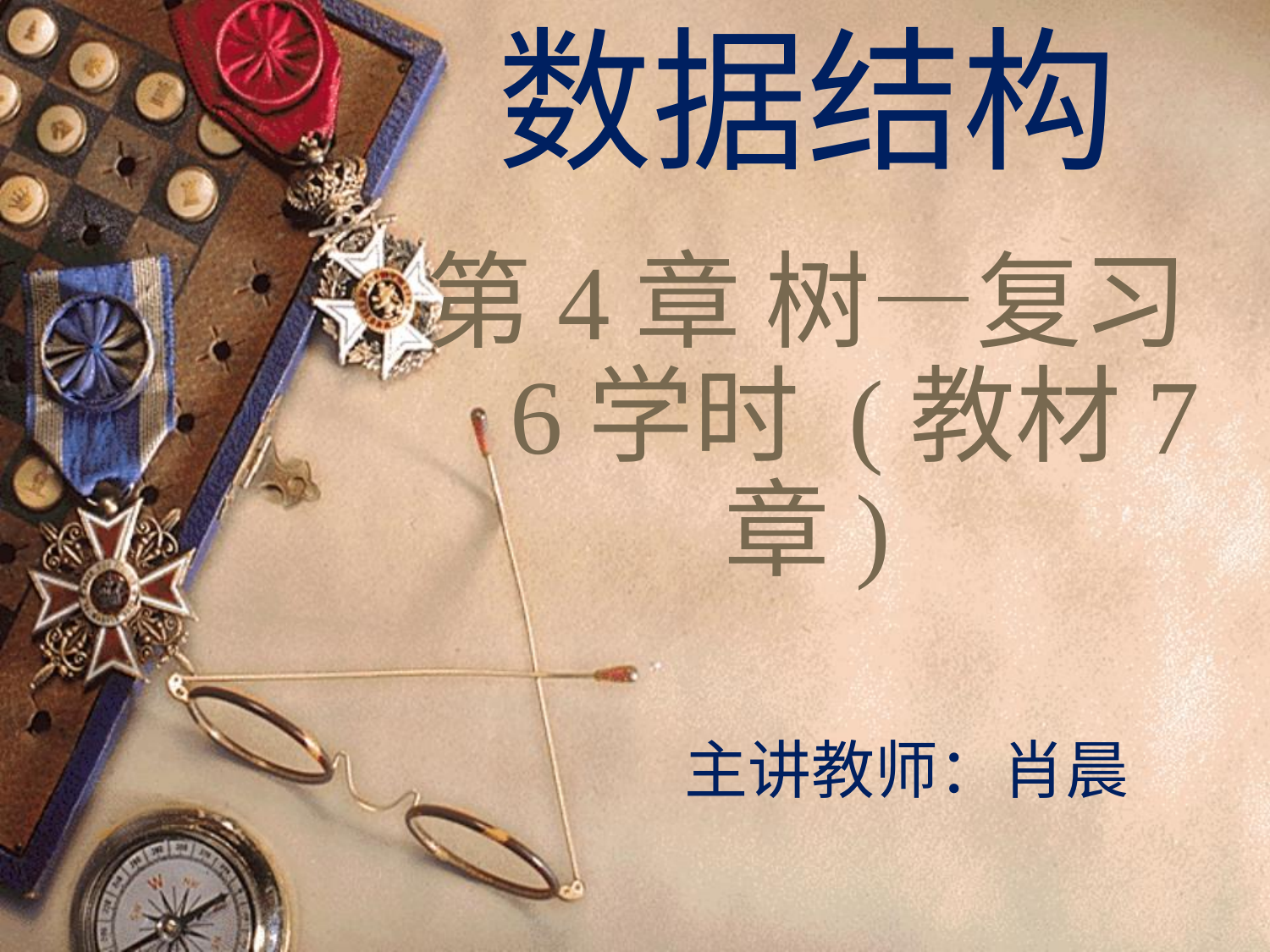

# 数据结构 第4章 树—复习 6学时 (教材7章)

主讲教师：肖晨